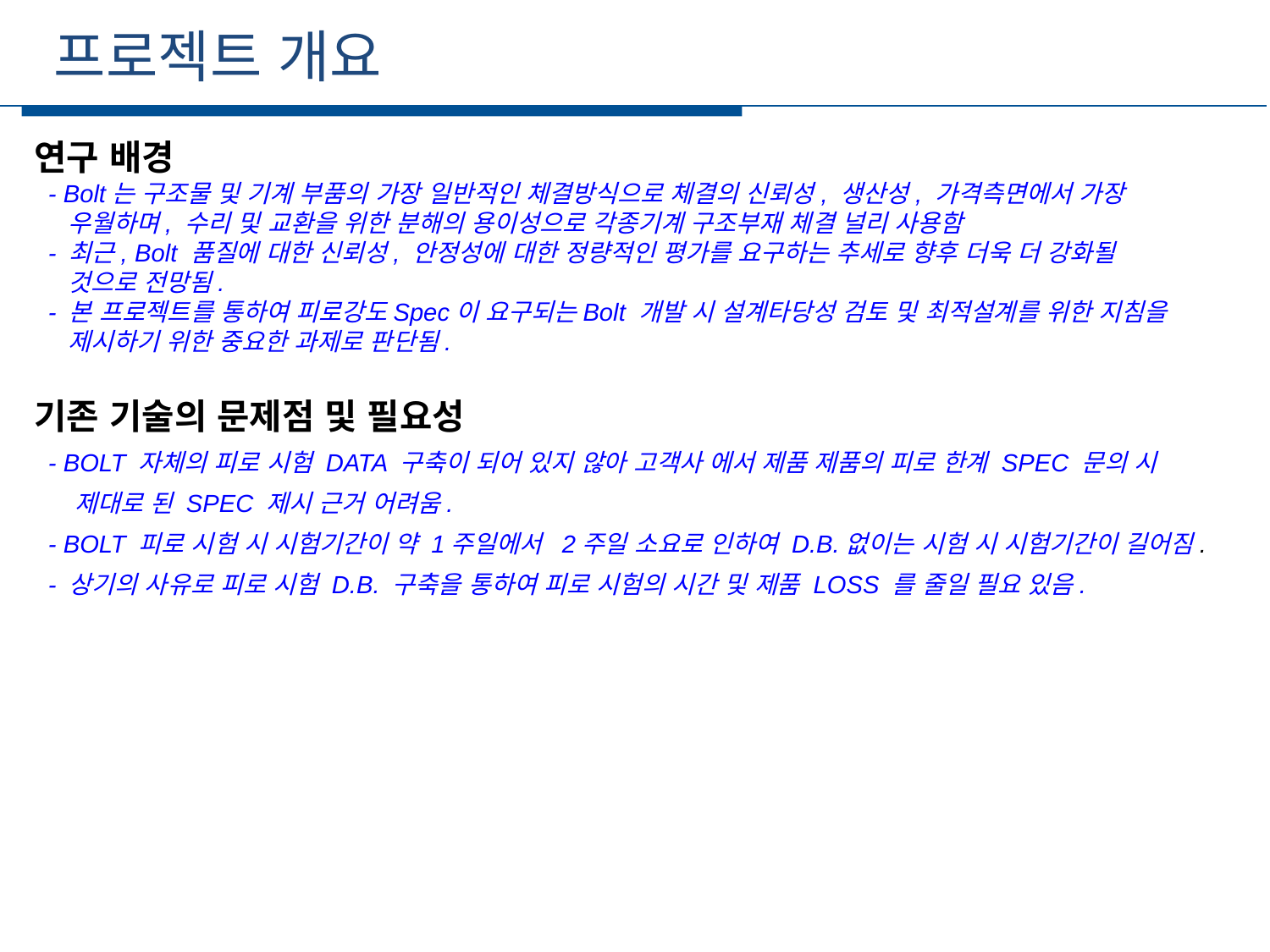

프로젝트 개요
세부일정

연구 배경
  - Bolt는 구조물 및 기계 부품의 가장 일반적인 체결방식으로 체결의 신뢰성, 생산성, 가격측면에서 가장
    우월하며, 수리 및 교환을 위한 분해의 용이성으로 각종기계 구조부재 체결 널리 사용함
  - 최근, Bolt 품질에 대한 신뢰성, 안정성에 대한 정량적인 평가를 요구하는 추세로 향후 더욱 더 강화될
    것으로 전망됨.
  - 본 프로젝트를 통하여 피로강도Spec이 요구되는Bolt 개발 시 설계타당성 검토 및 최적설계를 위한 지침을
    제시하기 위한 중요한 과제로 판단됨.

기존 기술의 문제점 및 필요성
  - BOLT 자체의 피로 시험 DATA 구축이 되어 있지 않아 고객사 에서 제품 제품의 피로 한계 SPEC 문의 시
     제대로 된 SPEC 제시 근거 어려움.
  - BOLT 피로 시험 시 시험기간이 약 1주일에서  2주일 소요로 인하여 D.B.없이는 시험 시 시험기간이 길어짐.
  - 상기의 사유로 피로 시험 D.B. 구축을 통하여 피로 시험의 시간 및 제품 LOSS 를 줄일 필요 있음.